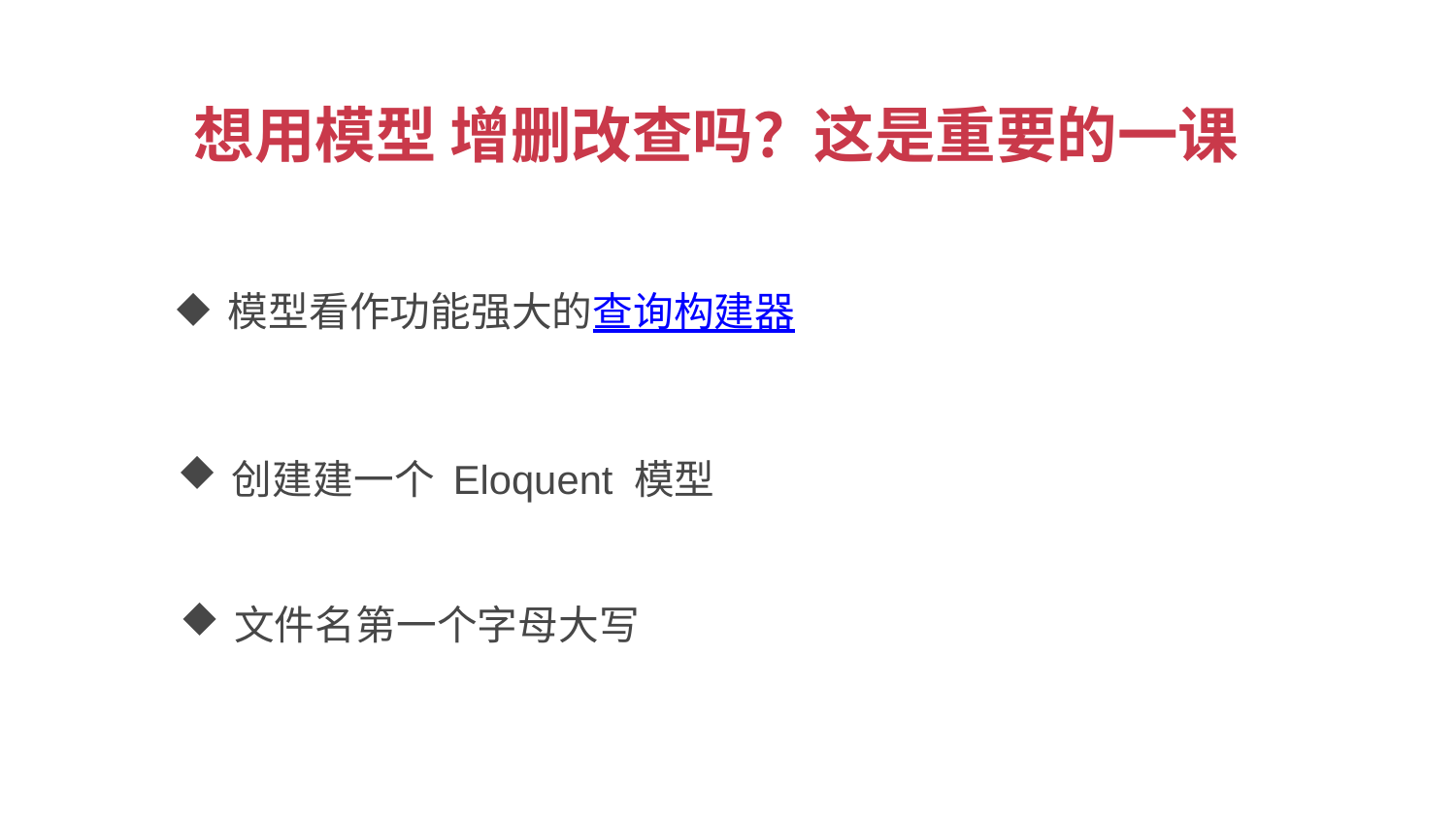

想用模型 增删改查吗？这是重要的一课
模型看作功能强大的查询构建器
创建建一个 Eloquent 模型
文件名第一个字母大写